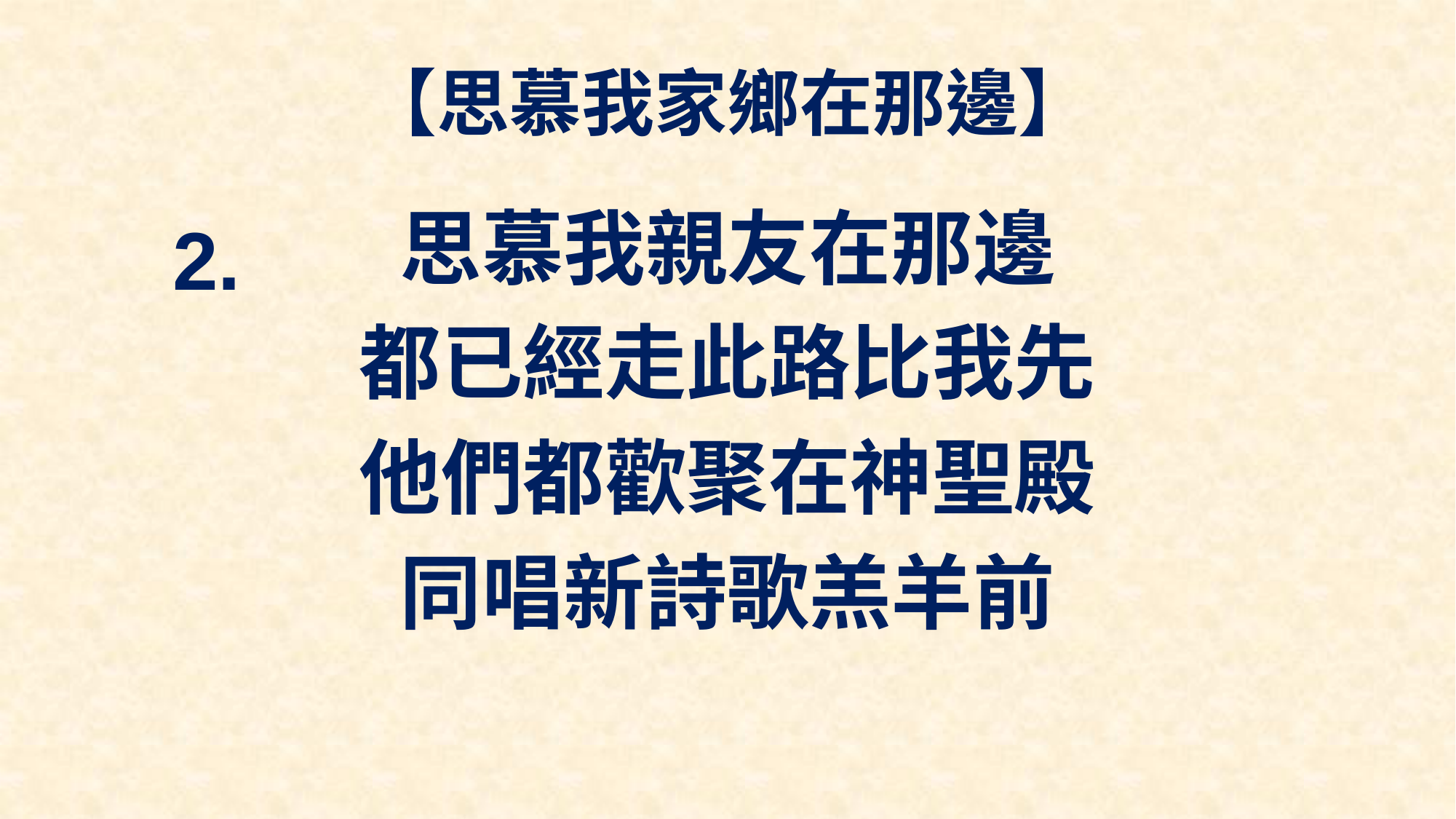

# 【思慕我家鄉在那邊】
思慕我親友在那邊
都已經走此路比我先
他們都歡聚在神聖殿
同唱新詩歌羔羊前
2.